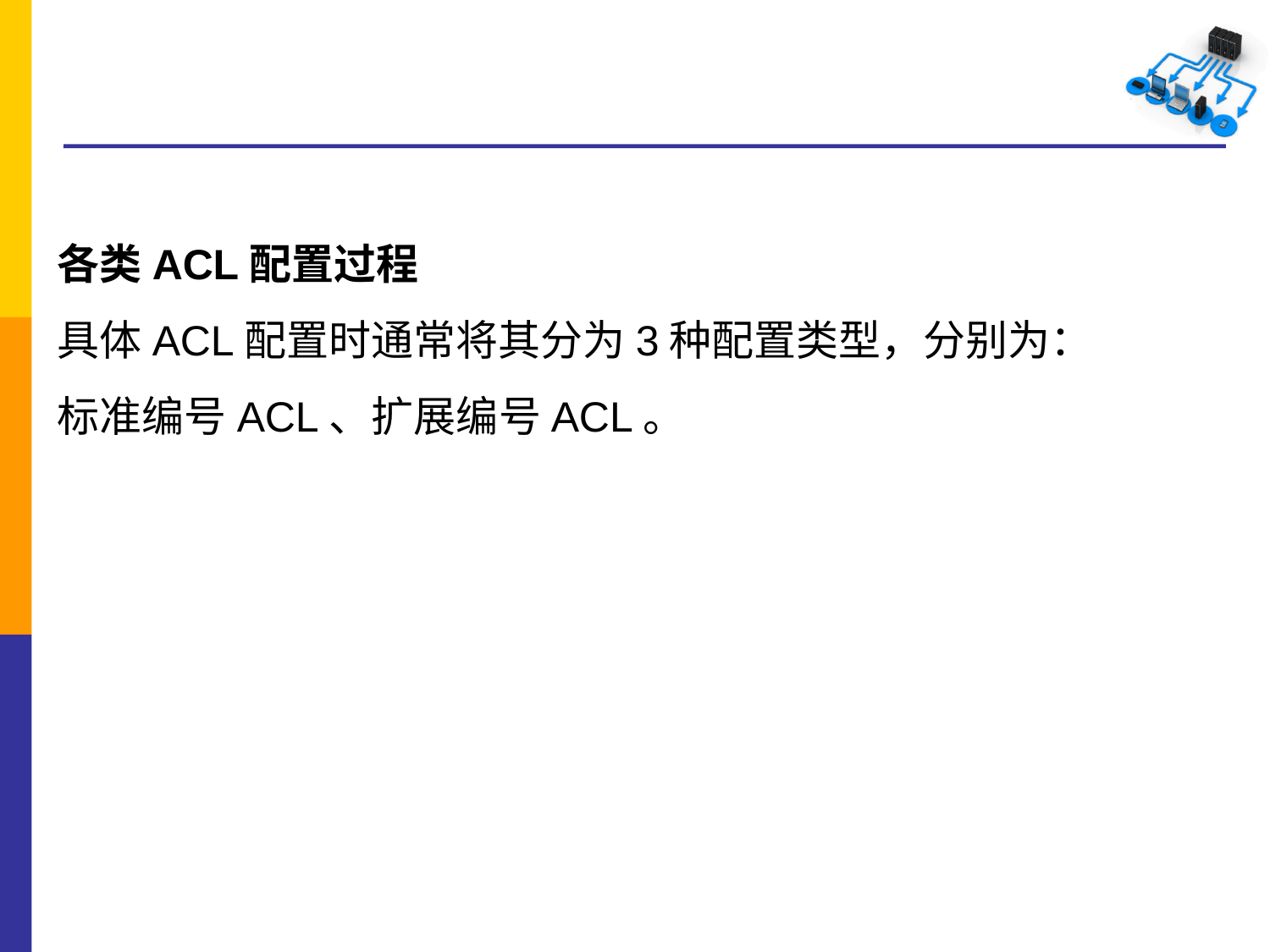

各类ACL配置过程
具体ACL配置时通常将其分为3种配置类型，分别为：标准编号ACL、扩展编号ACL。